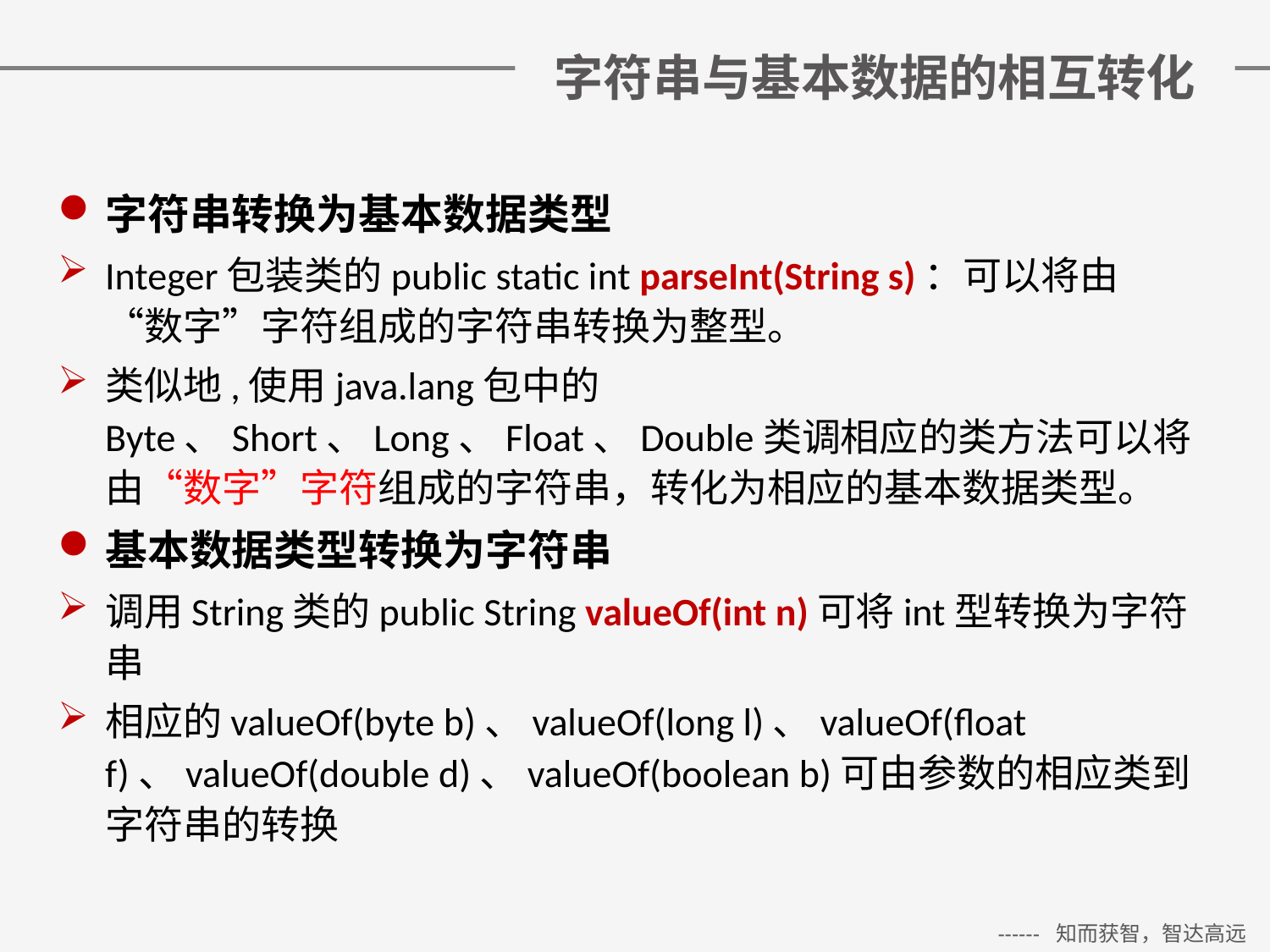

# 字符串与基本数据的相互转化
字符串转换为基本数据类型
Integer包装类的public static int parseInt(String s)：可以将由“数字”字符组成的字符串转换为整型。
类似地,使用java.lang包中的Byte、Short、Long、Float、Double类调相应的类方法可以将由“数字”字符组成的字符串，转化为相应的基本数据类型。
基本数据类型转换为字符串
调用String类的public String valueOf(int n)可将int型转换为字符串
相应的valueOf(byte b)、valueOf(long l)、valueOf(float f)、valueOf(double d)、valueOf(boolean b)可由参数的相应类到字符串的转换